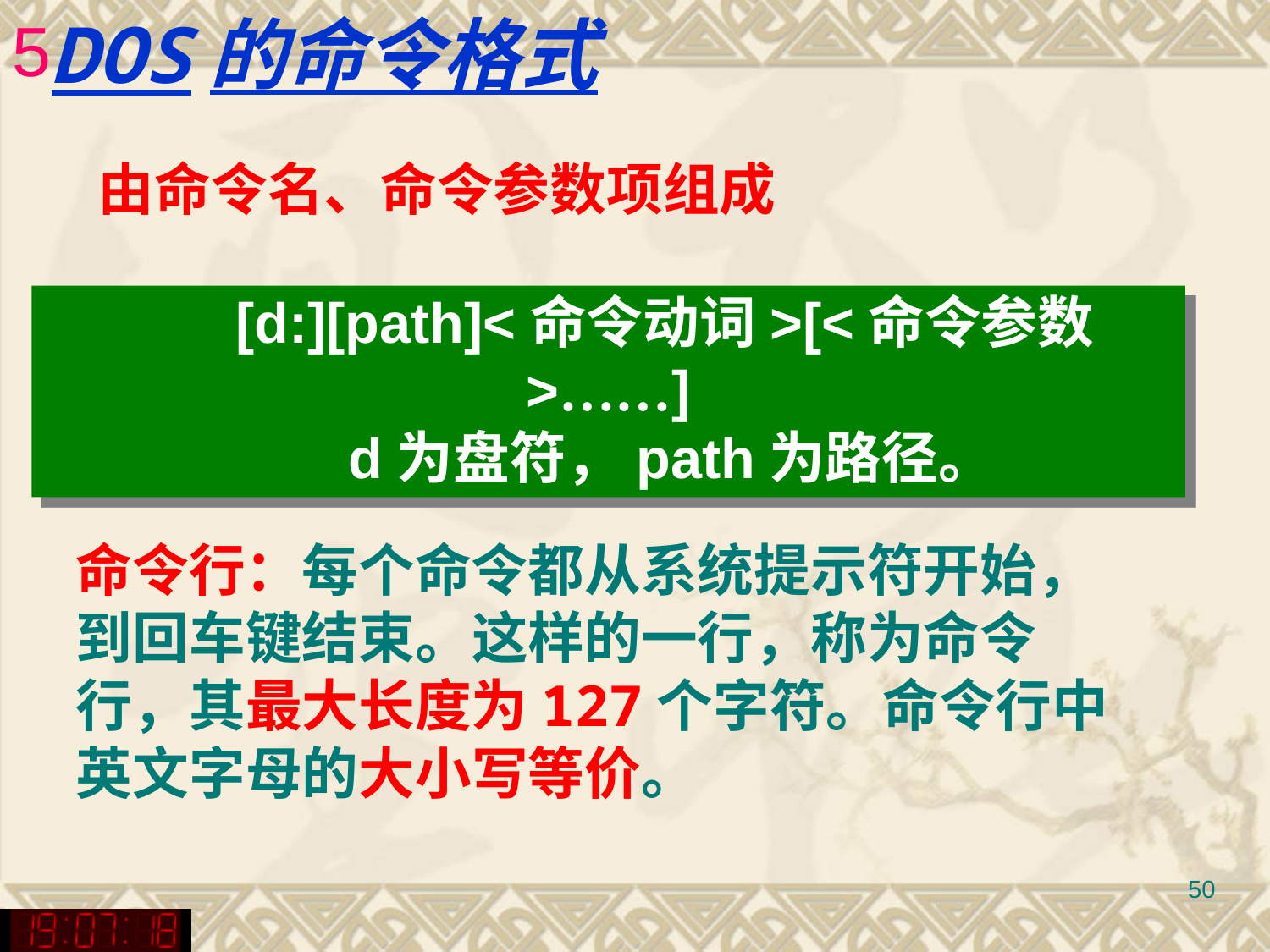

DOS的命令格式
由命令名、命令参数项组成
　　[d:][path]<命令动词>[<命令参数>……]
　　d为盘符，path为路径。
命令行：每个命令都从系统提示符开始，到回车键结束。这样的一行，称为命令行，其最大长度为127个字符。命令行中英文字母的大小写等价。
50